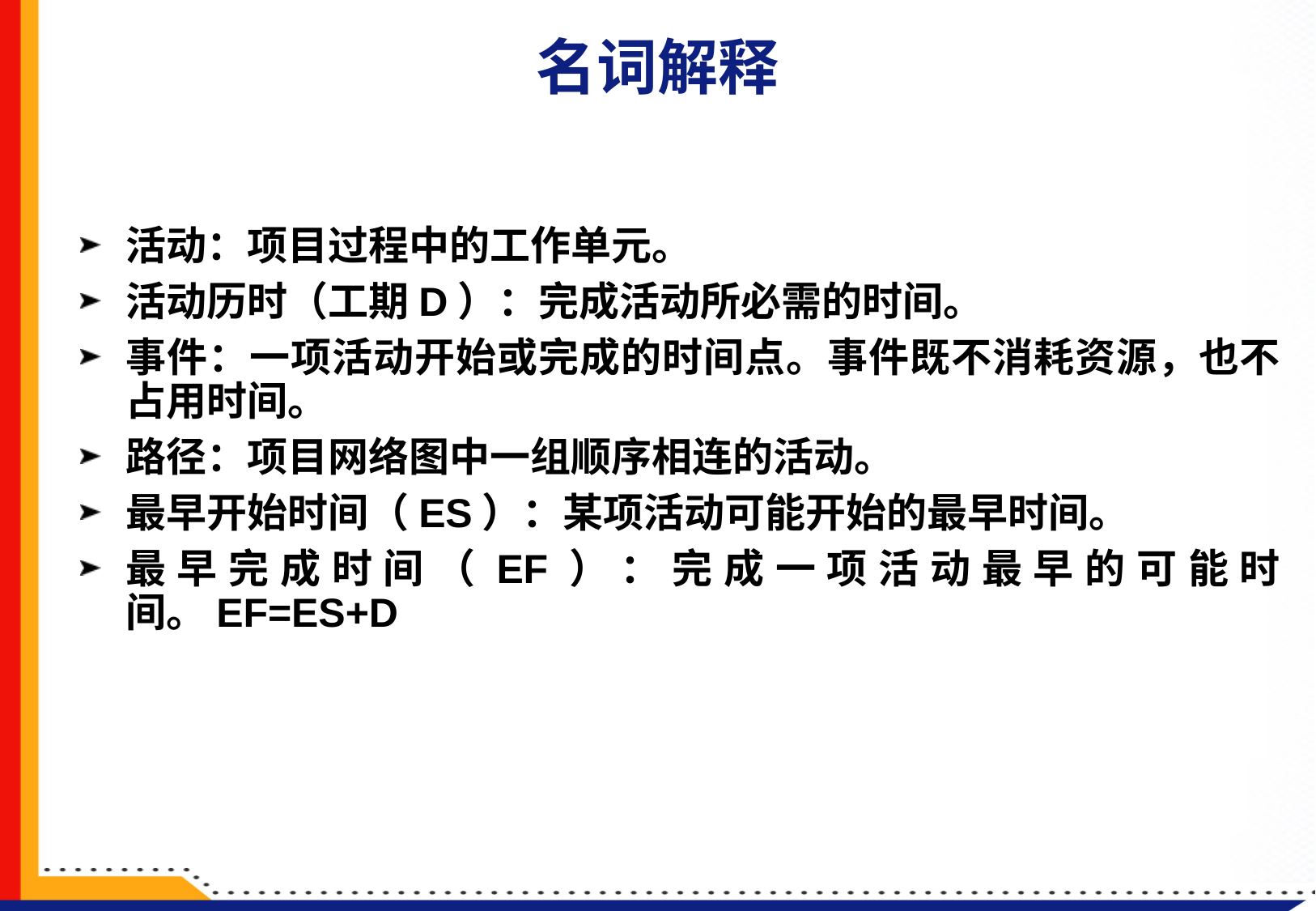

57
# 名词解释
活动：项目过程中的工作单元。
活动历时（工期D）：完成活动所必需的时间。
事件：一项活动开始或完成的时间点。事件既不消耗资源，也不占用时间。
路径：项目网络图中一组顺序相连的活动。
最早开始时间（ES）：某项活动可能开始的最早时间。
最早完成时间（EF）：完成一项活动最早的可能时间。EF=ES+D